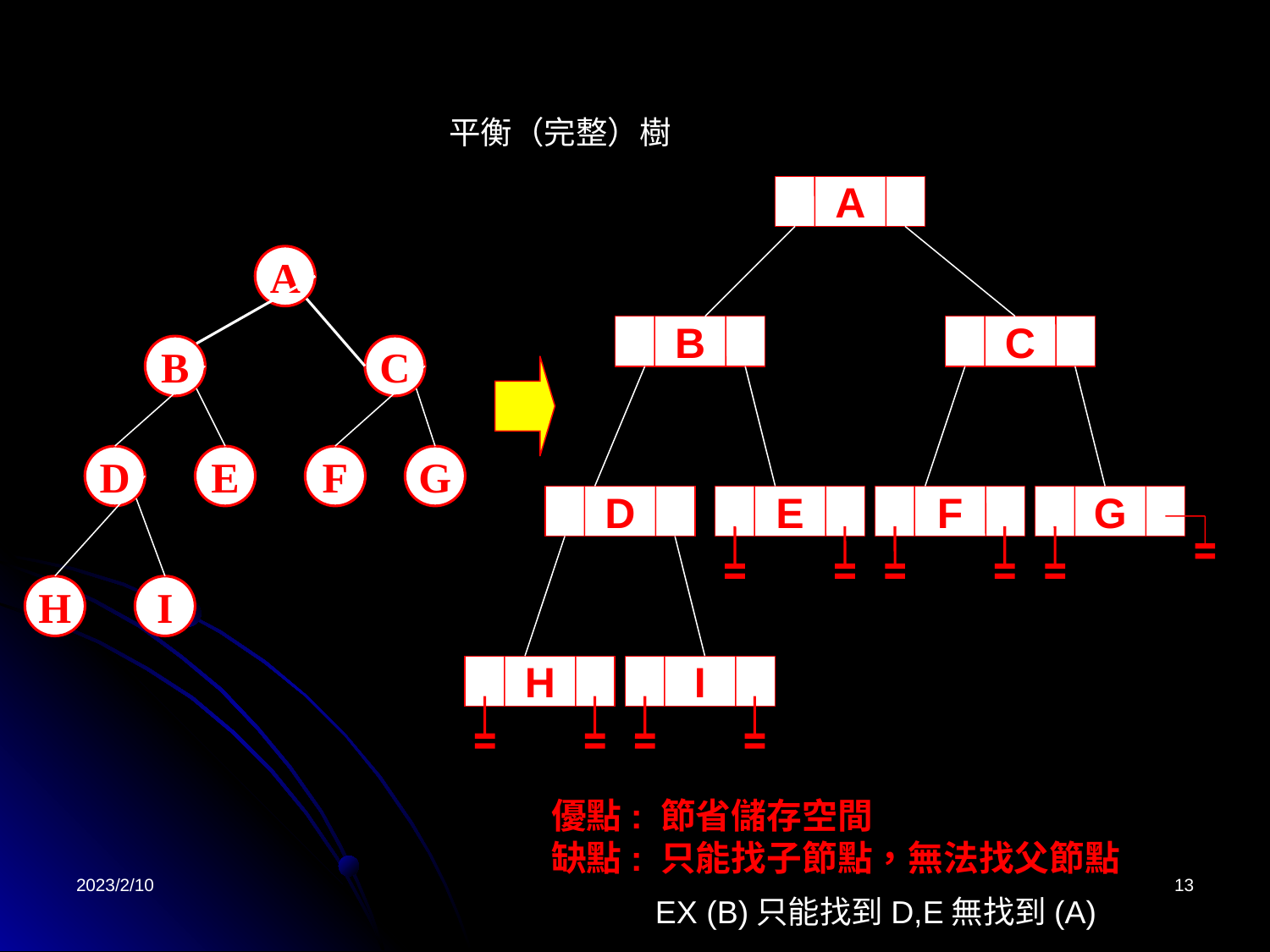

平衡（完整）樹
A

A
B
C
D
E
F
G
H
I
B

C

D

E

F

G

H

I

優點: 節省儲存空間
缺點: 只能找子節點，無法找父節點
2023/2/10
13
EX (B)只能找到D,E無找到(A)